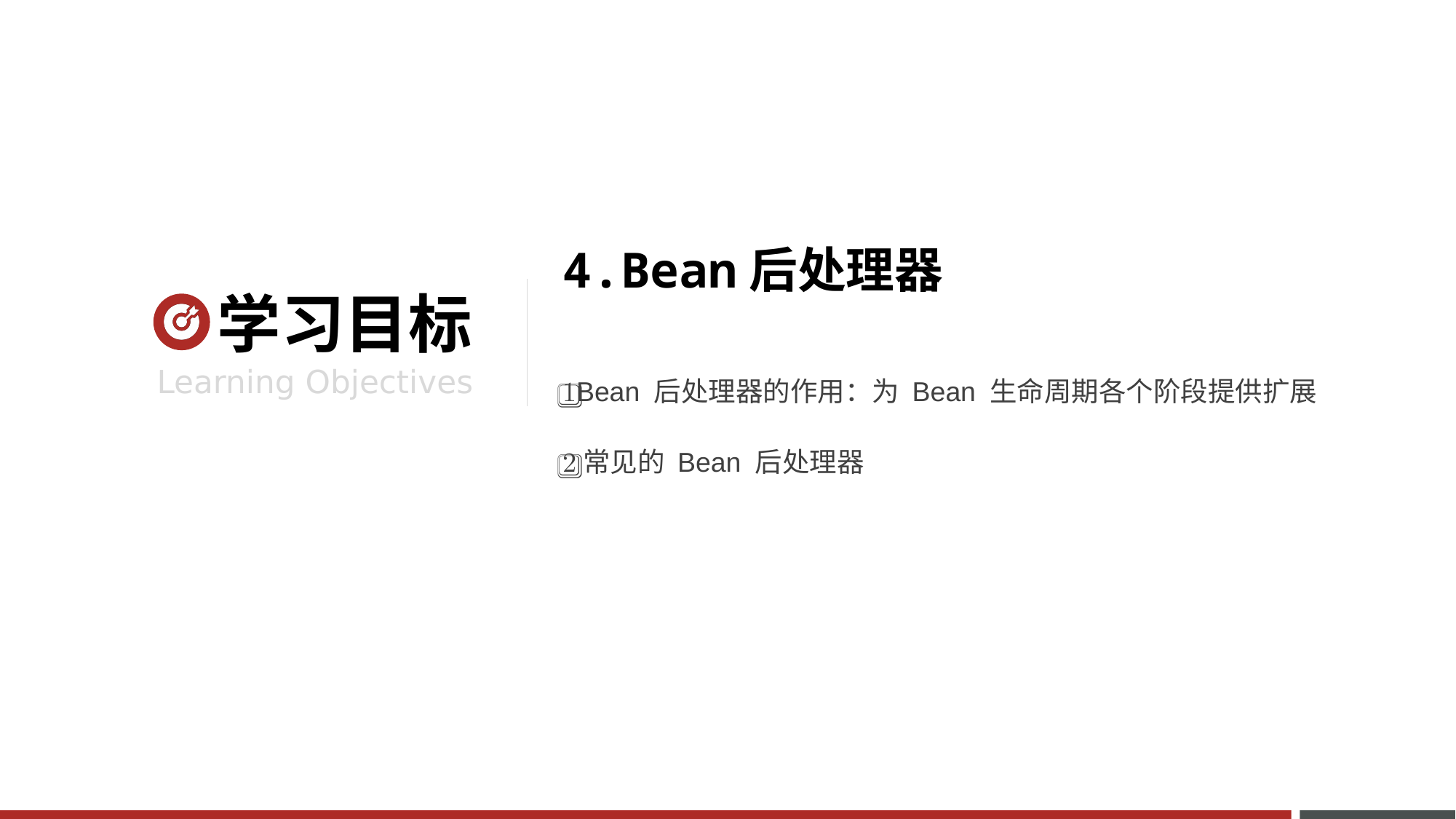

4.Bean后处理器
1️⃣Bean 后处理器的作用：为 Bean 生命周期各个阶段提供扩展
2️⃣常见的 Bean 后处理器